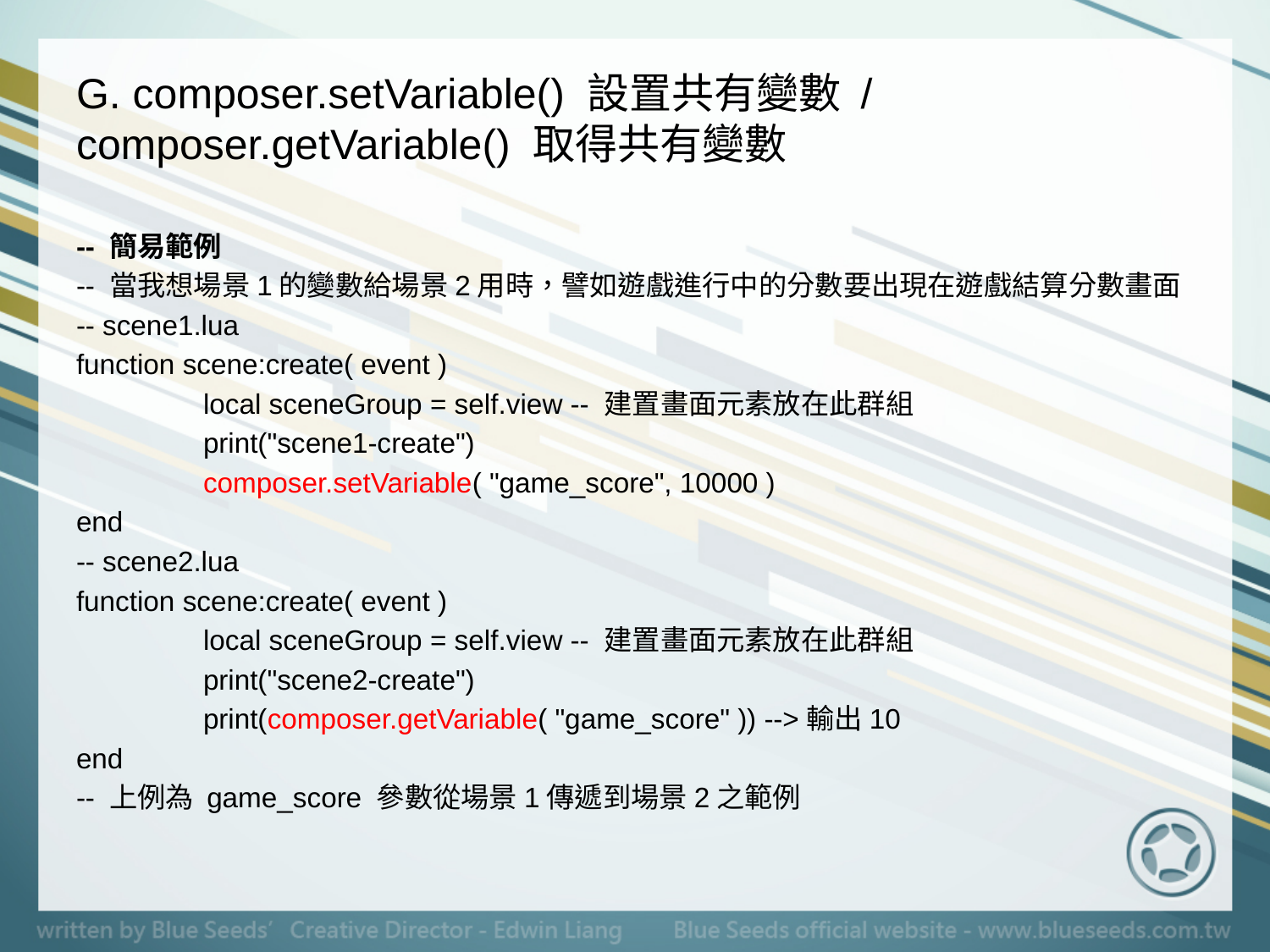

# G. composer.setVariable() 設置共有變數 / composer.getVariable() 取得共有變數
-- 簡易範例
-- 當我想場景1的變數給場景2用時，譬如遊戲進行中的分數要出現在遊戲結算分數畫面
-- scene1.lua
function scene:create( event )
	local sceneGroup = self.view -- 建置畫面元素放在此群組
	print("scene1-create")
	composer.setVariable( "game_score", 10000 )
end
-- scene2.lua
function scene:create( event )
	local sceneGroup = self.view -- 建置畫面元素放在此群組
	print("scene2-create")
	print(composer.getVariable( "game_score" )) -->輸出10
end
-- 上例為 game_score 參數從場景1傳遞到場景2之範例